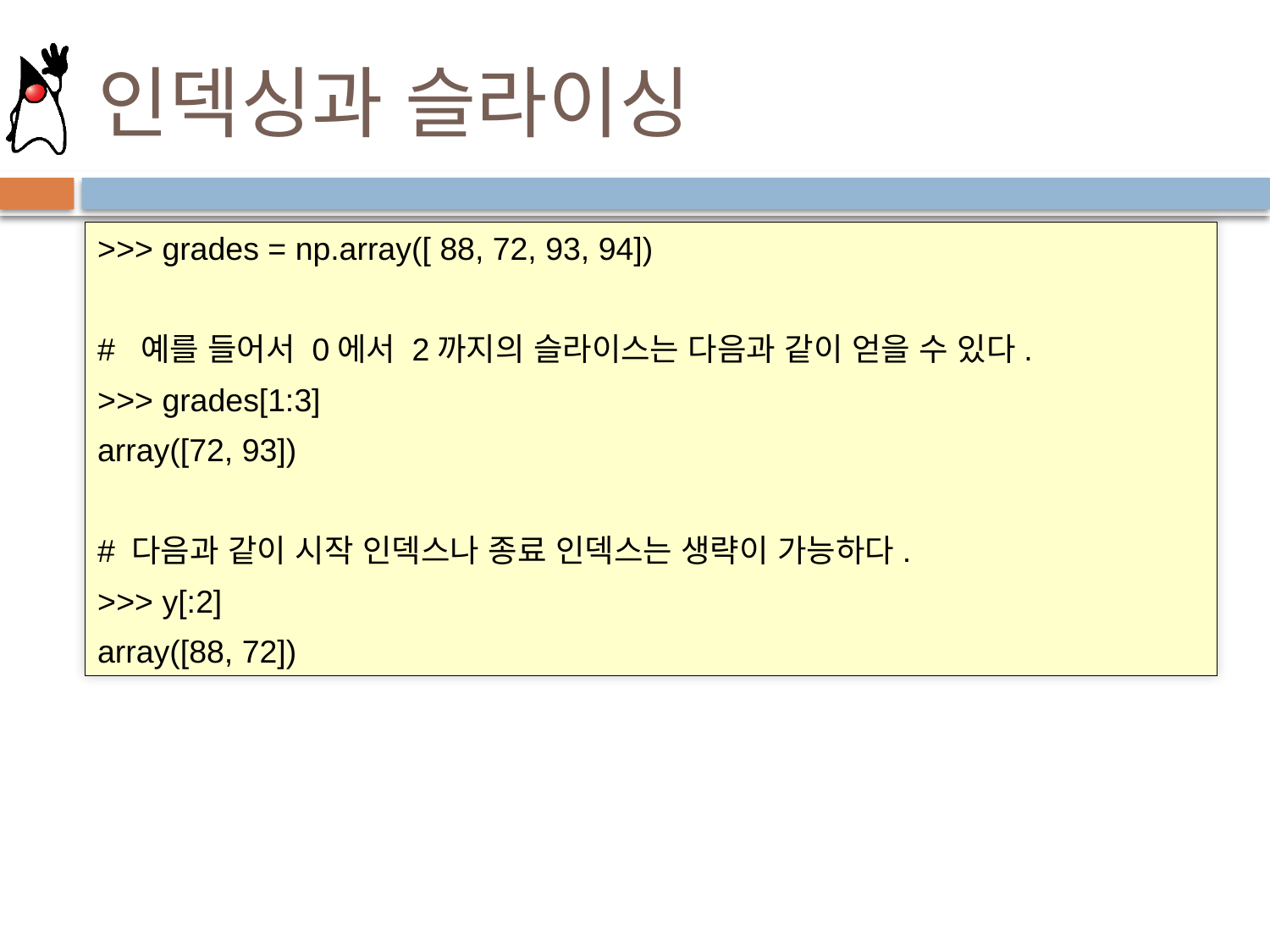

# 인덱싱과 슬라이싱
>>> grades = np.array([ 88, 72, 93, 94])

#  예를 들어서 0에서 2까지의 슬라이스는 다음과 같이 얻을 수 있다.
>>> grades[1:3]
array([72, 93])

# 다음과 같이 시작 인덱스나 종료 인덱스는 생략이 가능하다.
>>> y[:2]
array([88, 72])